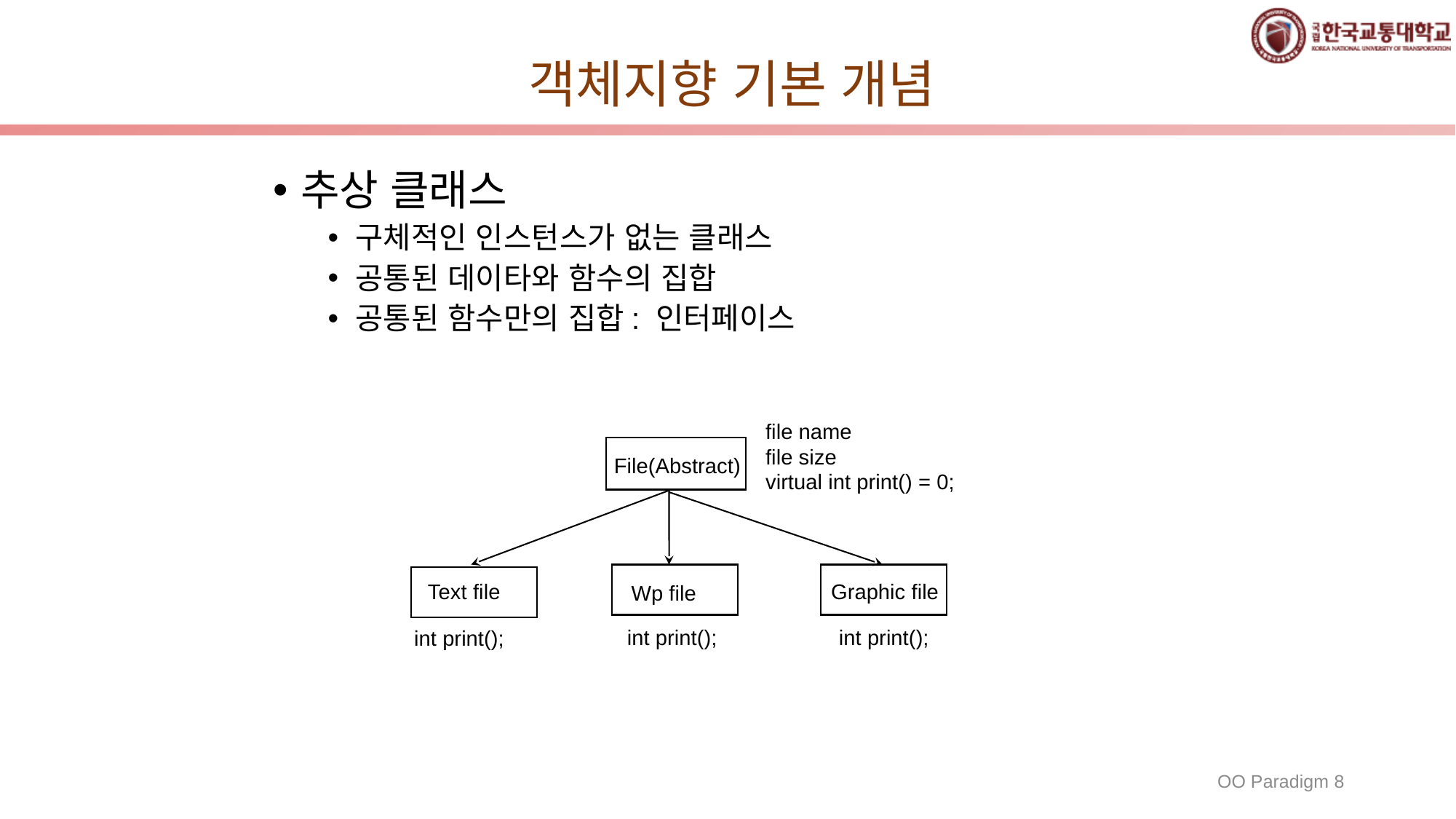

# 객체지향 기본 개념
추상 클래스
구체적인 인스턴스가 없는 클래스
공통된 데이타와 함수의 집합
공통된 함수만의 집합: 인터페이스
file name
file size
virtual int print() = 0;

File(Abstract)

Text file
Graphic file
Wp file
int print();
int print();
int print();
OO Paradigm 8